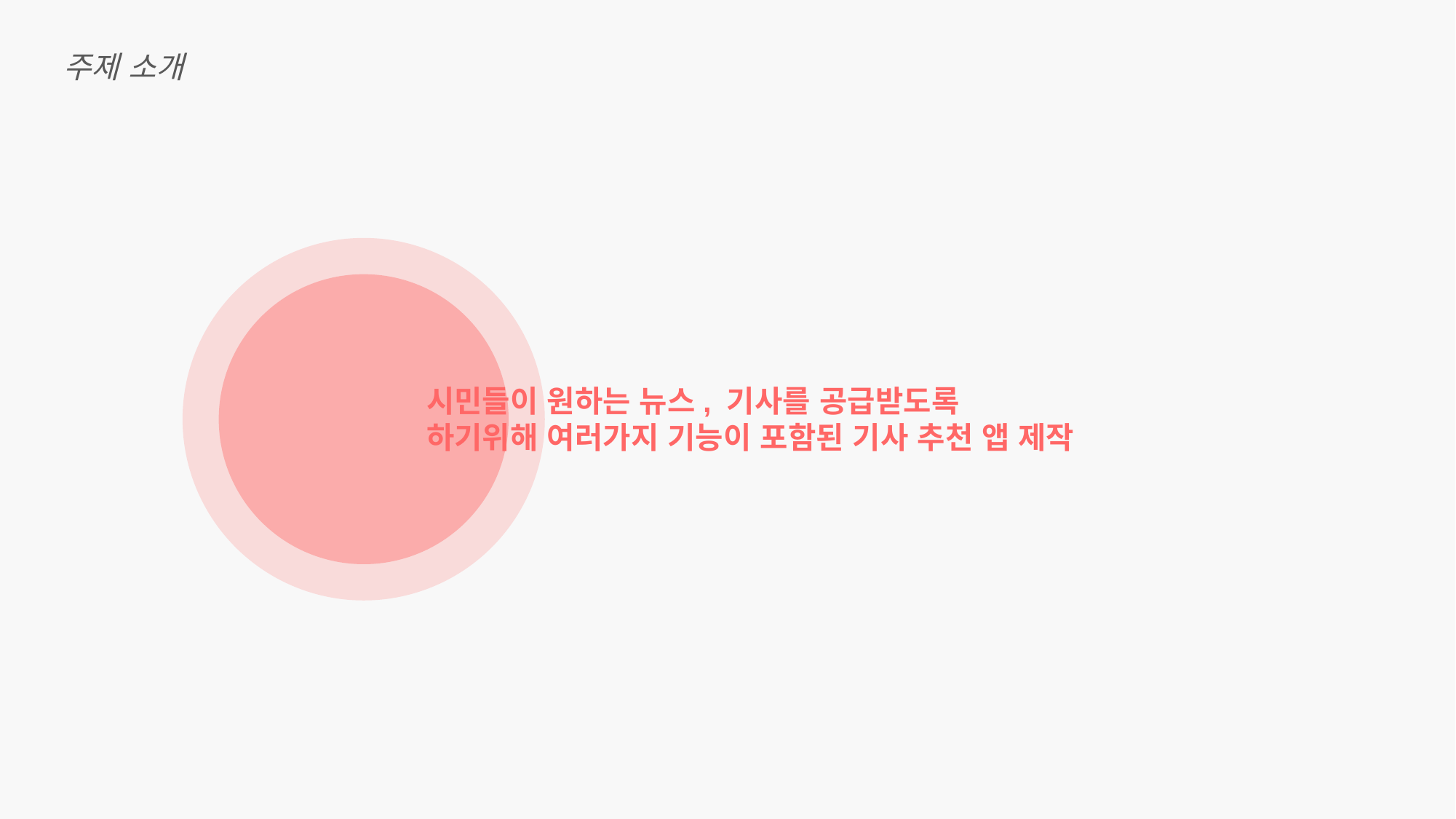

주제 소개

시민들이 원하는 뉴스, 기사를 공급받도록 하기위해 여러가지 기능이 포함된 기사 추천 앱 제작